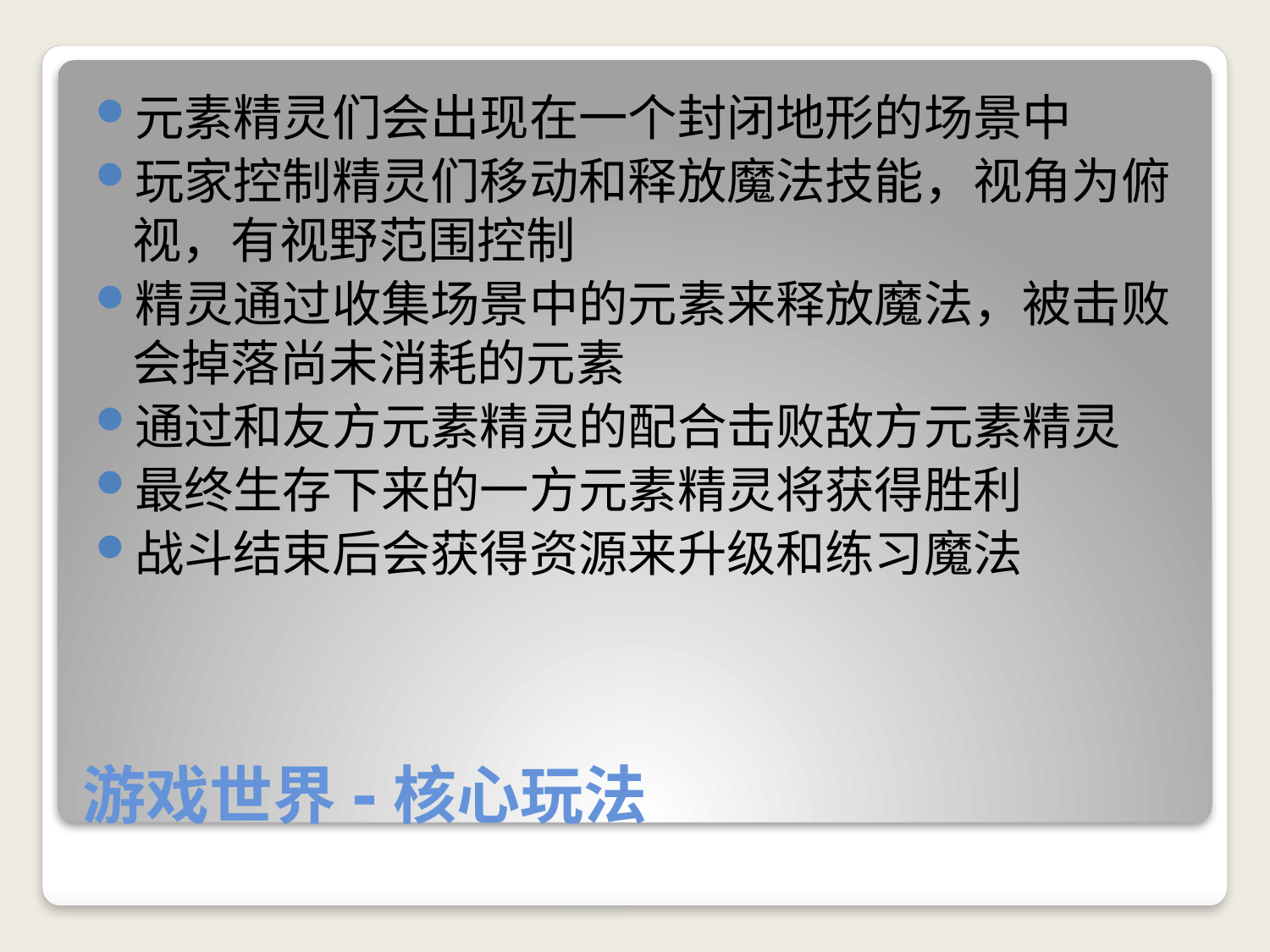

元素精灵们会出现在一个封闭地形的场景中
玩家控制精灵们移动和释放魔法技能，视角为俯视，有视野范围控制
精灵通过收集场景中的元素来释放魔法，被击败会掉落尚未消耗的元素
通过和友方元素精灵的配合击败敌方元素精灵
最终生存下来的一方元素精灵将获得胜利
战斗结束后会获得资源来升级和练习魔法
# 游戏世界-核心玩法